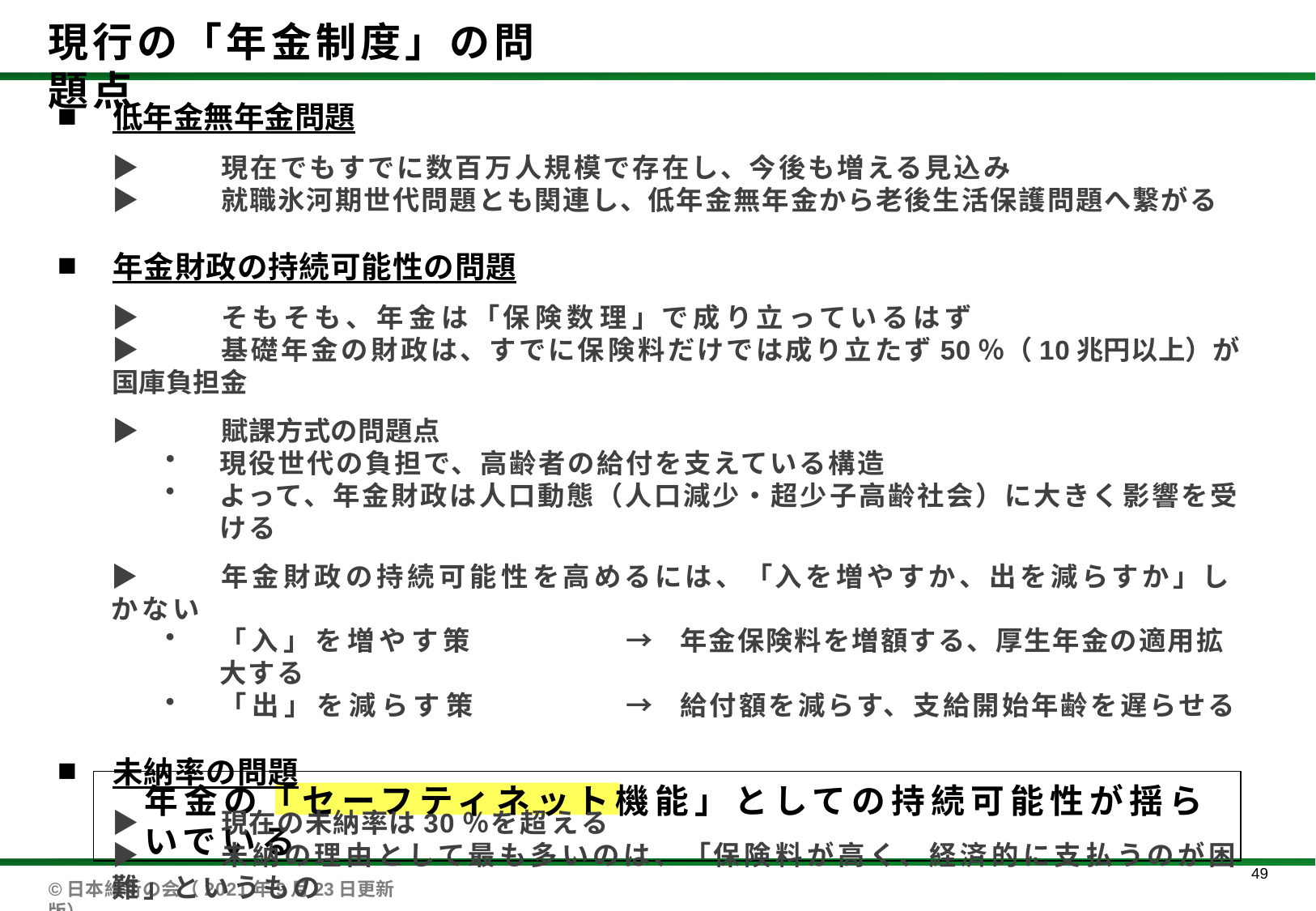

# 現行の「年金制度」の問題点
低年金無年金問題
▶	現在でもすでに数百万人規模で存在し、今後も増える見込み
▶	就職氷河期世代問題とも関連し、低年金無年金から老後生活保護問題へ繋がる
年金財政の持続可能性の問題
▶	そもそも、年金は「保険数理」で成り立っているはず
▶	基礎年金の財政は、すでに保険料だけでは成り立たず50％（10兆円以上）が国庫負担金
▶	賦課方式の問題点
現役世代の負担で、高齢者の給付を支えている構造
よって、年金財政は人口動態（人口減少・超少子高齢社会）に大きく影響を受ける
▶	年金財政の持続可能性を高めるには、「入を増やすか、出を減らすか」しかない
「入」を増やす策	→	年金保険料を増額する、厚生年金の適用拡大する
「出」を減らす策	→	給付額を減らす、支給開始年齢を遅らせる
未納率の問題
▶	現在の未納率は30％を超える
▶	未納の理由として最も多いのは、「保険料が高く、経済的に支払うのが困難」というもの
年金の「セーフティネット機能」としての持続可能性が揺らいでいる

49
©日本維新の会（2021年9月23日更新版）